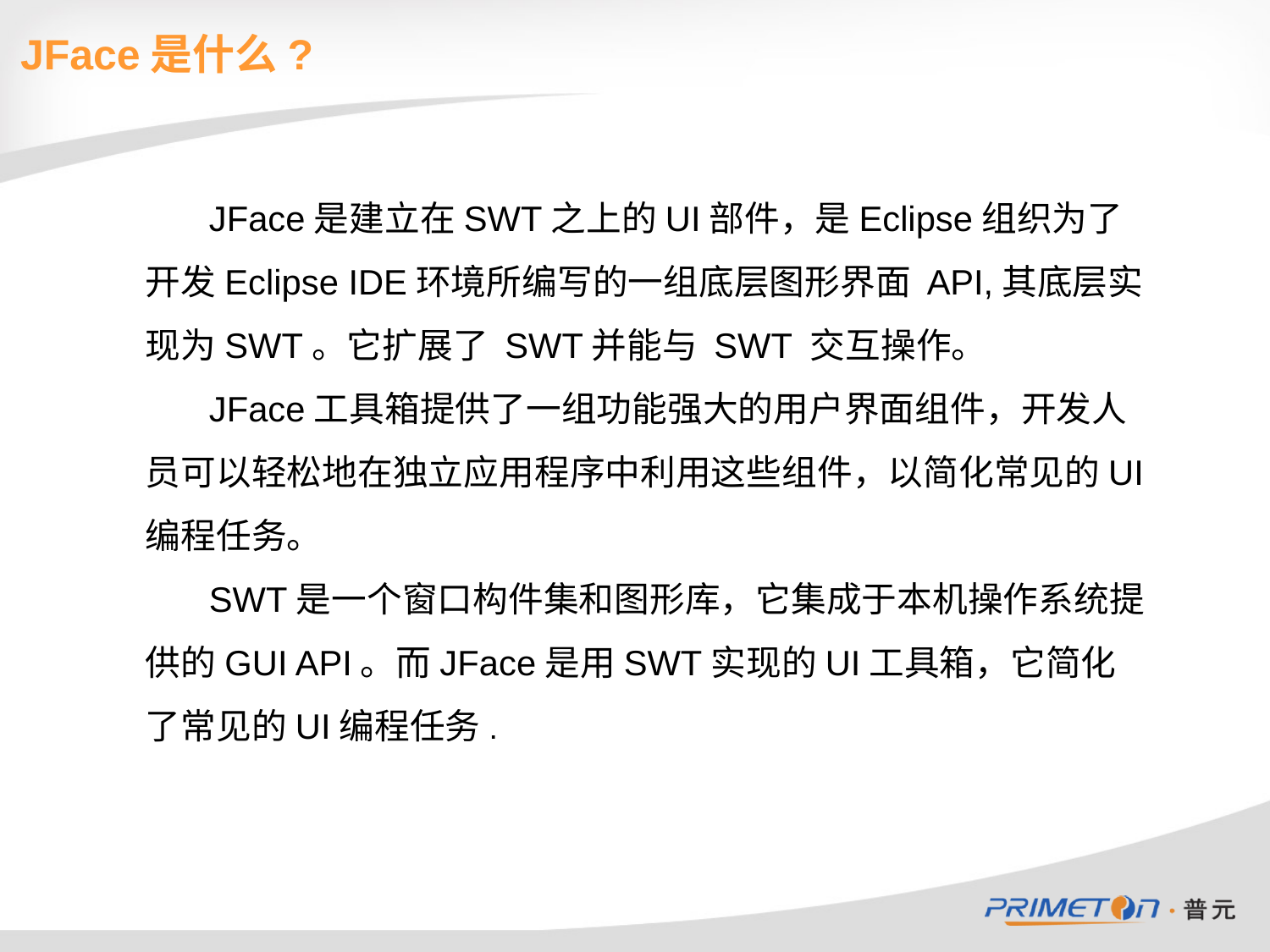

JFace是什么?
JFace是建立在SWT之上的UI部件，是Eclipse组织为了开发Eclipse IDE环境所编写的一组底层图形界面 API,其底层实现为SWT。它扩展了 SWT并能与 SWT 交互操作。
JFace工具箱提供了一组功能强大的用户界面组件，开发人员可以轻松地在独立应用程序中利用这些组件，以简化常见的UI编程任务。
SWT是一个窗口构件集和图形库，它集成于本机操作系统提供的GUI API。而JFace是用SWT实现的UI工具箱，它简化了常见的UI编程任务.